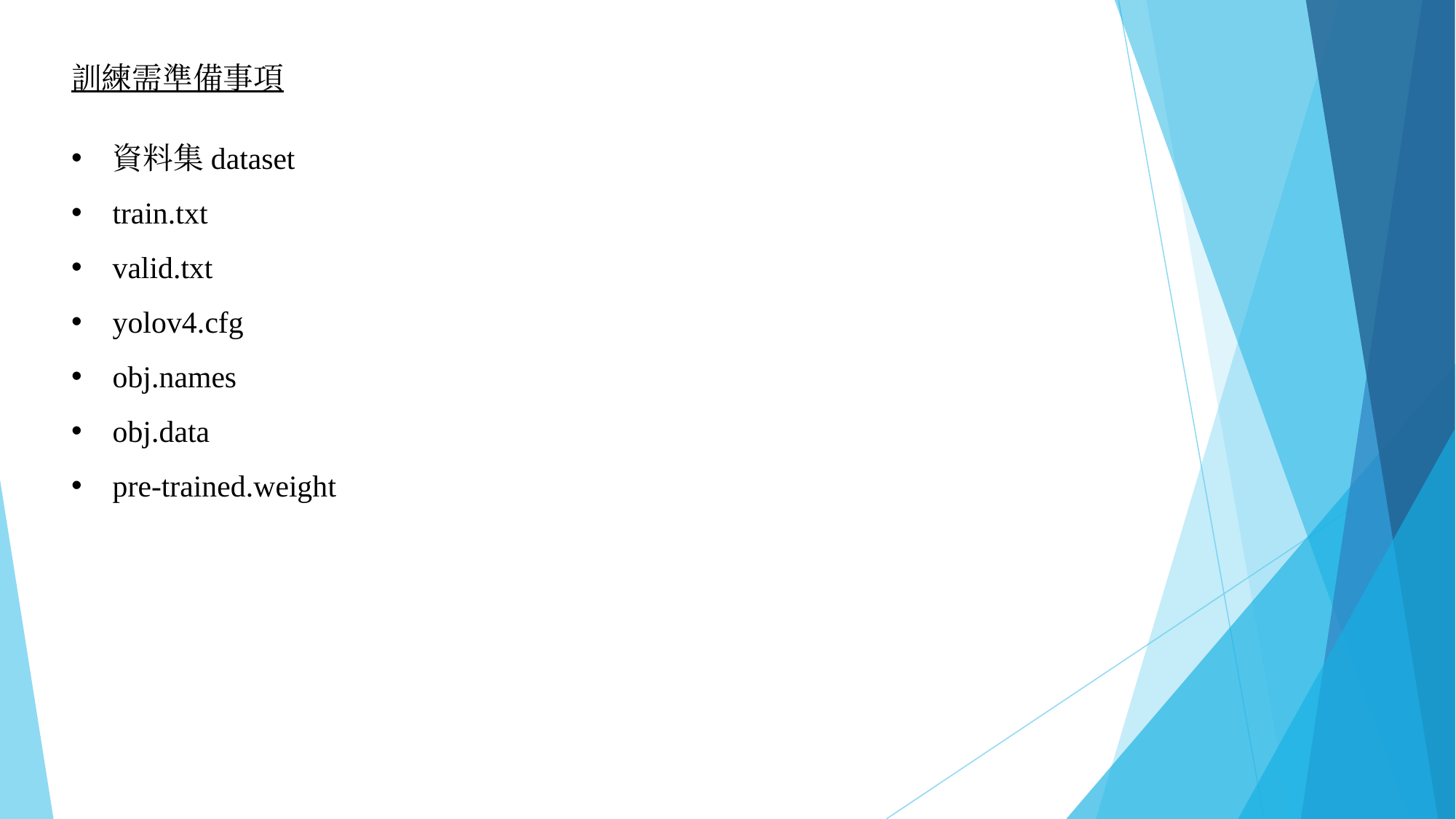

訓練需準備事項
資料集dataset
train.txt
valid.txt
yolov4.cfg
obj.names
obj.data
pre-trained.weight